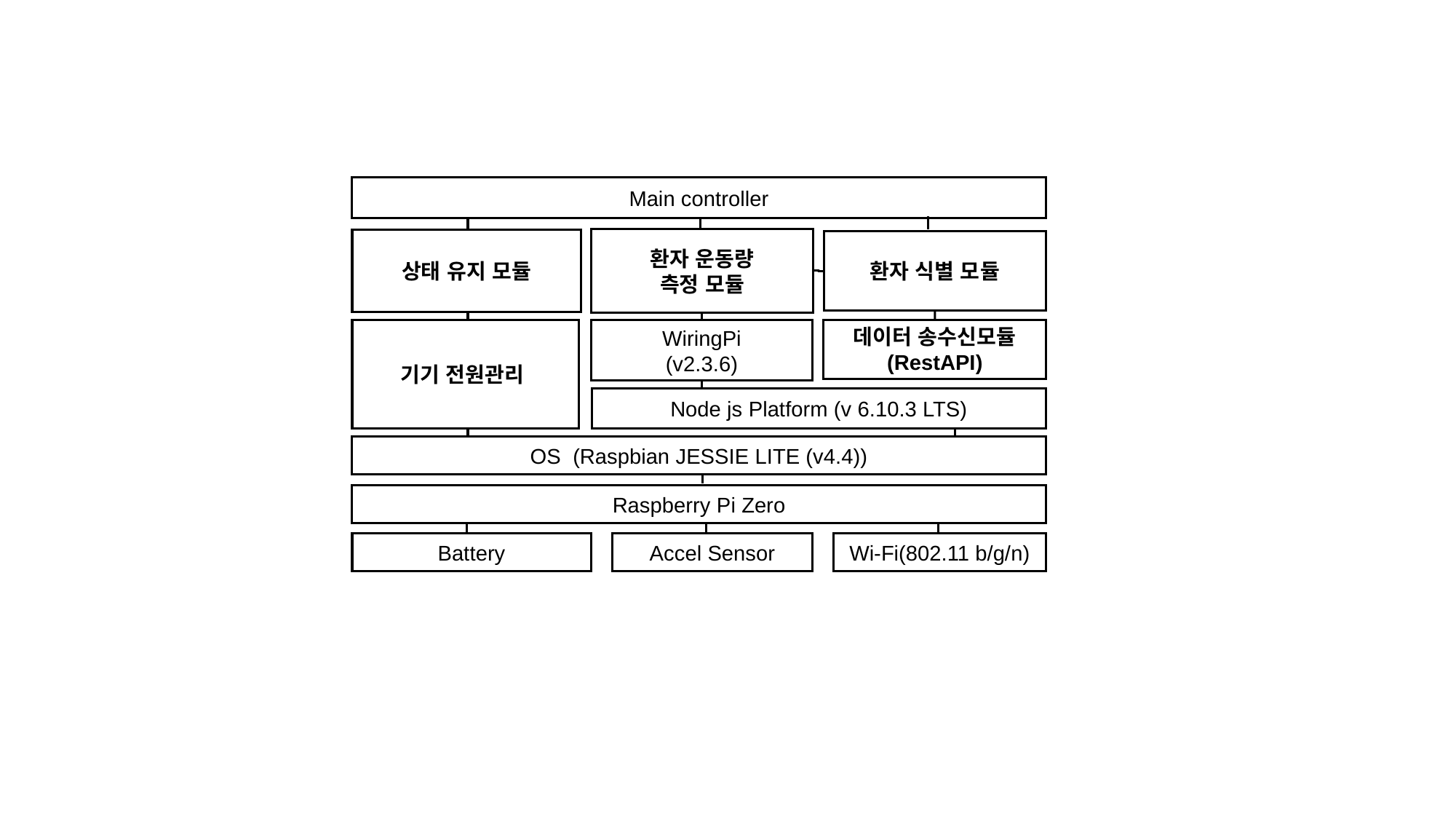

Main controller
환자 운동량
측정 모듈
상태 유지 모듈
환자 식별 모듈
데이터 송수신모듈
(RestAPI)
기기 전원관리
WiringPi
(v2.3.6)
Node js Platform (v 6.10.3 LTS)
OS  (Raspbian JESSIE LITE (v4.4))
Raspberry Pi Zero
Battery
Accel Sensor
Wi-Fi(802.11 b/g/n)